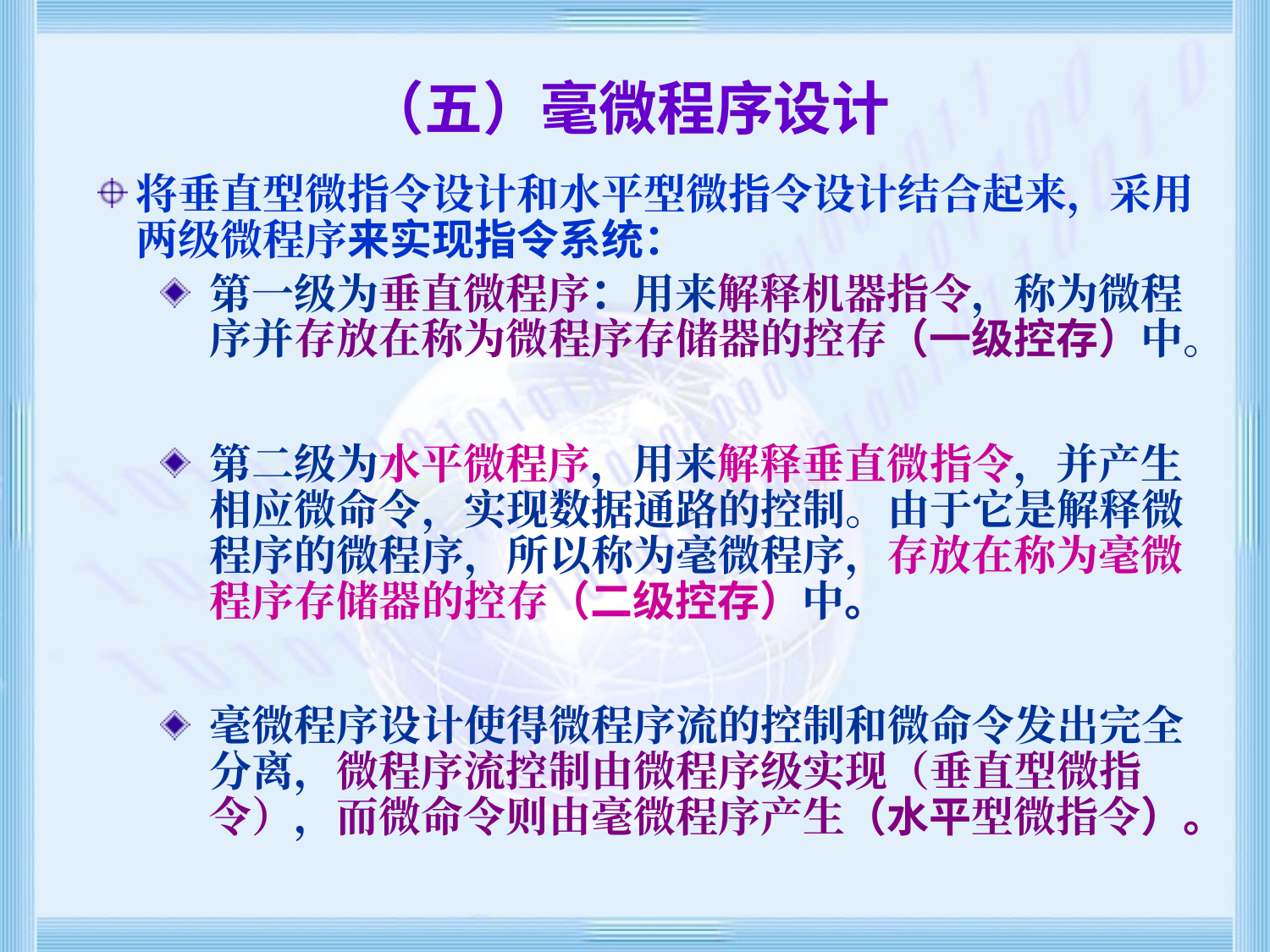

# （五）毫微程序设计
将垂直型微指令设计和水平型微指令设计结合起来，采用两级微程序来实现指令系统：
第一级为垂直微程序：用来解释机器指令，称为微程序并存放在称为微程序存储器的控存（一级控存）中。

第二级为水平微程序，用来解释垂直微指令，并产生相应微命令，实现数据通路的控制。由于它是解释微程序的微程序，所以称为毫微程序，存放在称为毫微程序存储器的控存（二级控存）中。

毫微程序设计使得微程序流的控制和微命令发出完全分离，微程序流控制由微程序级实现（垂直型微指令），而微命令则由毫微程序产生（水平型微指令）。

47